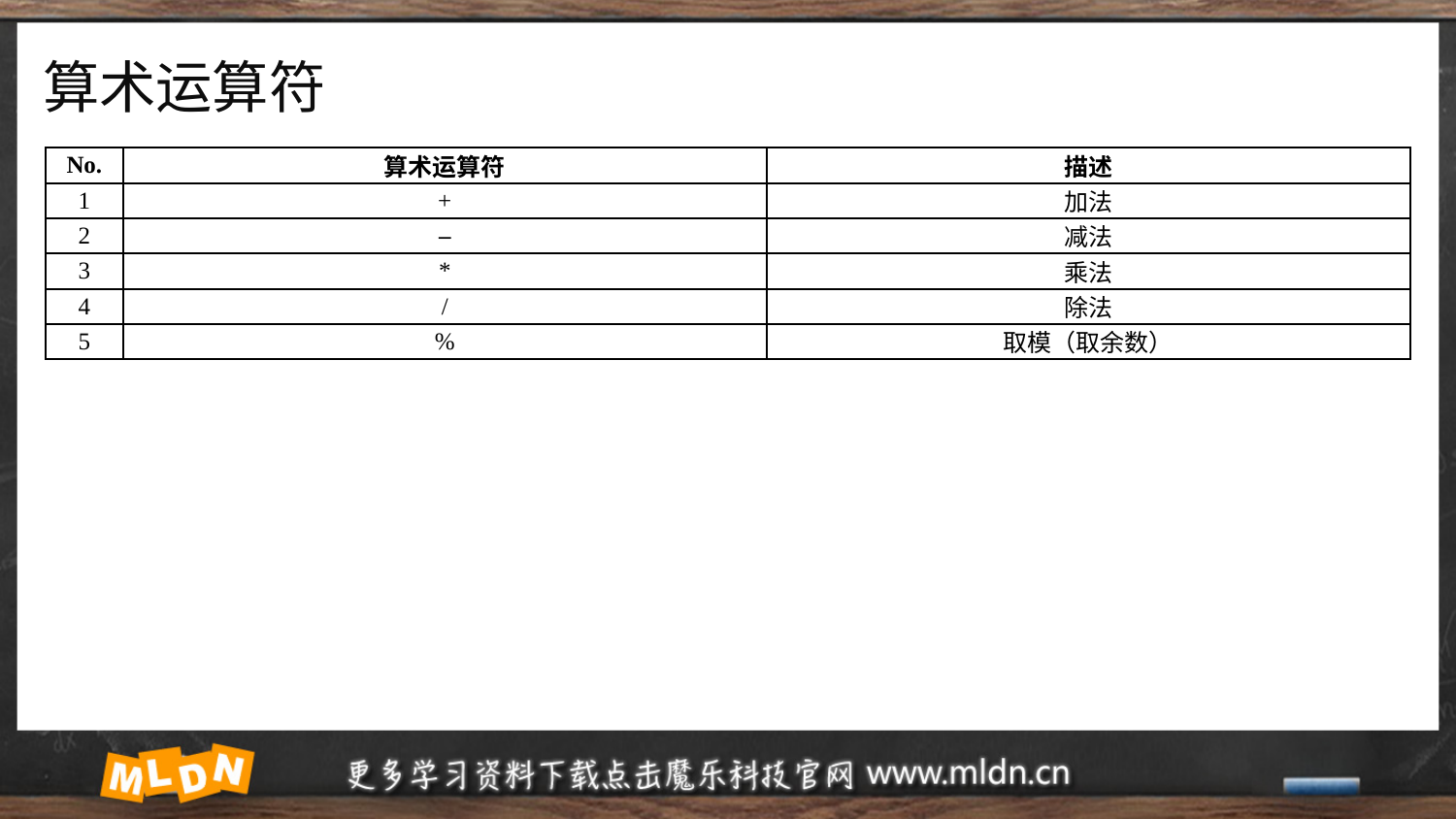

# 算术运算符
| No. | 算术运算符 | 描述 |
| --- | --- | --- |
| 1 | + | 加法 |
| 2 | – | 减法 |
| 3 | \* | 乘法 |
| 4 | / | 除法 |
| 5 | % | 取模（取余数） |